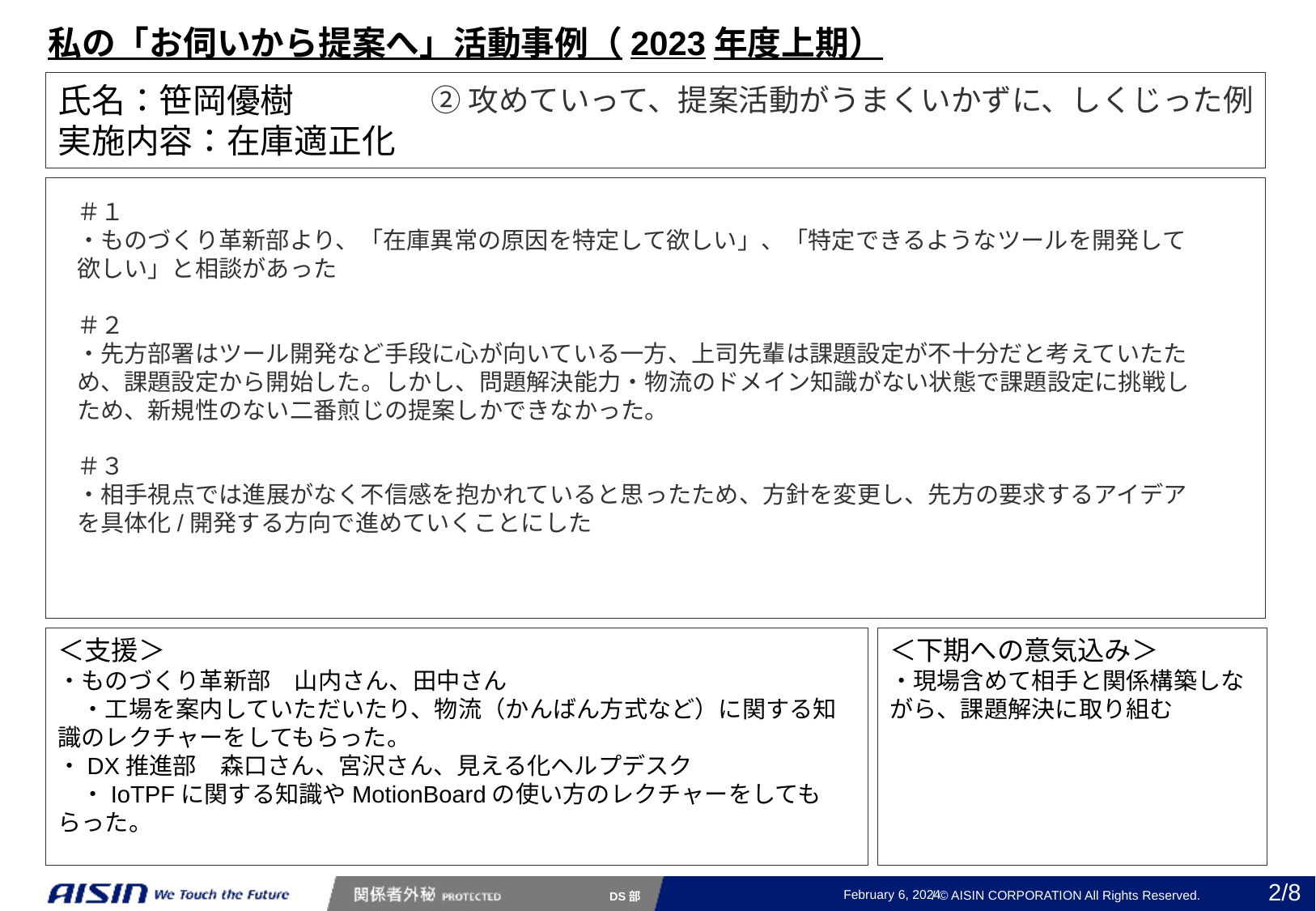

私の「お伺いから提案へ」活動事例（2023年度上期）
氏名：笹岡優樹
実施内容：在庫適正化
②攻めていって、提案活動がうまくいかずに、しくじった例

＃１
・ものづくり革新部より、「在庫異常の原因を特定して欲しい」、「特定できるようなツールを開発して欲しい」と相談があった

＃２
・先方部署はツール開発など手段に心が向いている一方、上司先輩は課題設定が不十分だと考えていたため、課題設定から開始した。しかし、問題解決能力・物流のドメイン知識がない状態で課題設定に挑戦しため、新規性のない二番煎じの提案しかできなかった。

＃３
・相手視点では進展がなく不信感を抱かれていると思ったため、方針を変更し、先方の要求するアイデアを具体化/開発する方向で進めていくことにした
＜下期への意気込み＞
・現場含めて相手と関係構築しながら、課題解決に取り組む

＜支援＞
・ものづくり革新部　山内さん、田中さん
　・工場を案内していただいたり、物流（かんばん方式など）に関する知識のレクチャーをしてもらった。
・DX推進部　森口さん、宮沢さん、見える化ヘルプデスク
　・IoTPFに関する知識やMotionBoardの使い方のレクチャーをしてもらった。

February 6, 2024